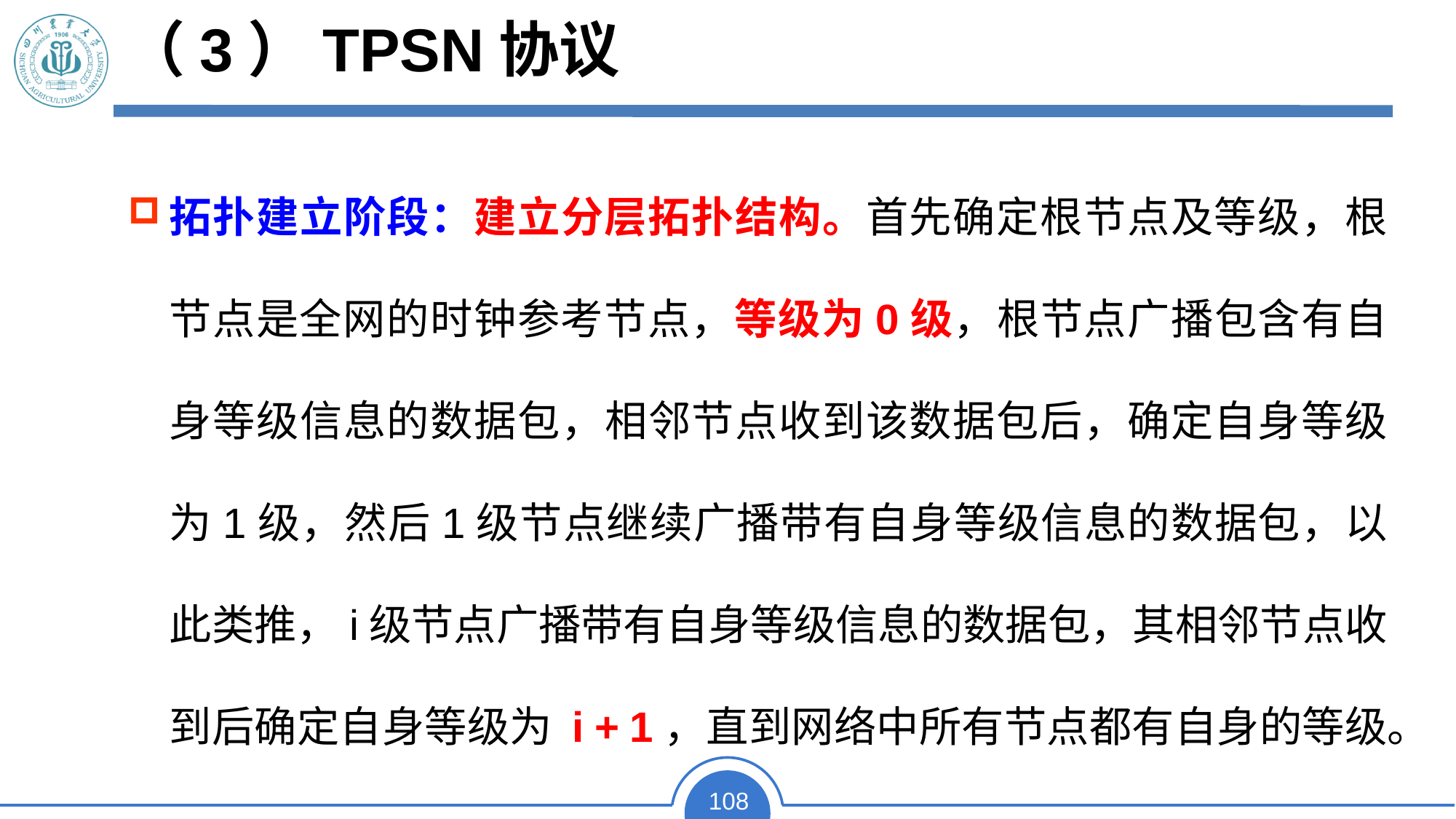

# （3）TPSN协议
拓扑建立阶段：建立分层拓扑结构。首先确定根节点及等级，根节点是全网的时钟参考节点，等级为0级，根节点广播包含有自身等级信息的数据包，相邻节点收到该数据包后，确定自身等级为1级，然后1级节点继续广播带有自身等级信息的数据包，以此类推，i级节点广播带有自身等级信息的数据包，其相邻节点收到后确定自身等级为 i + 1，直到网络中所有节点都有自身的等级。